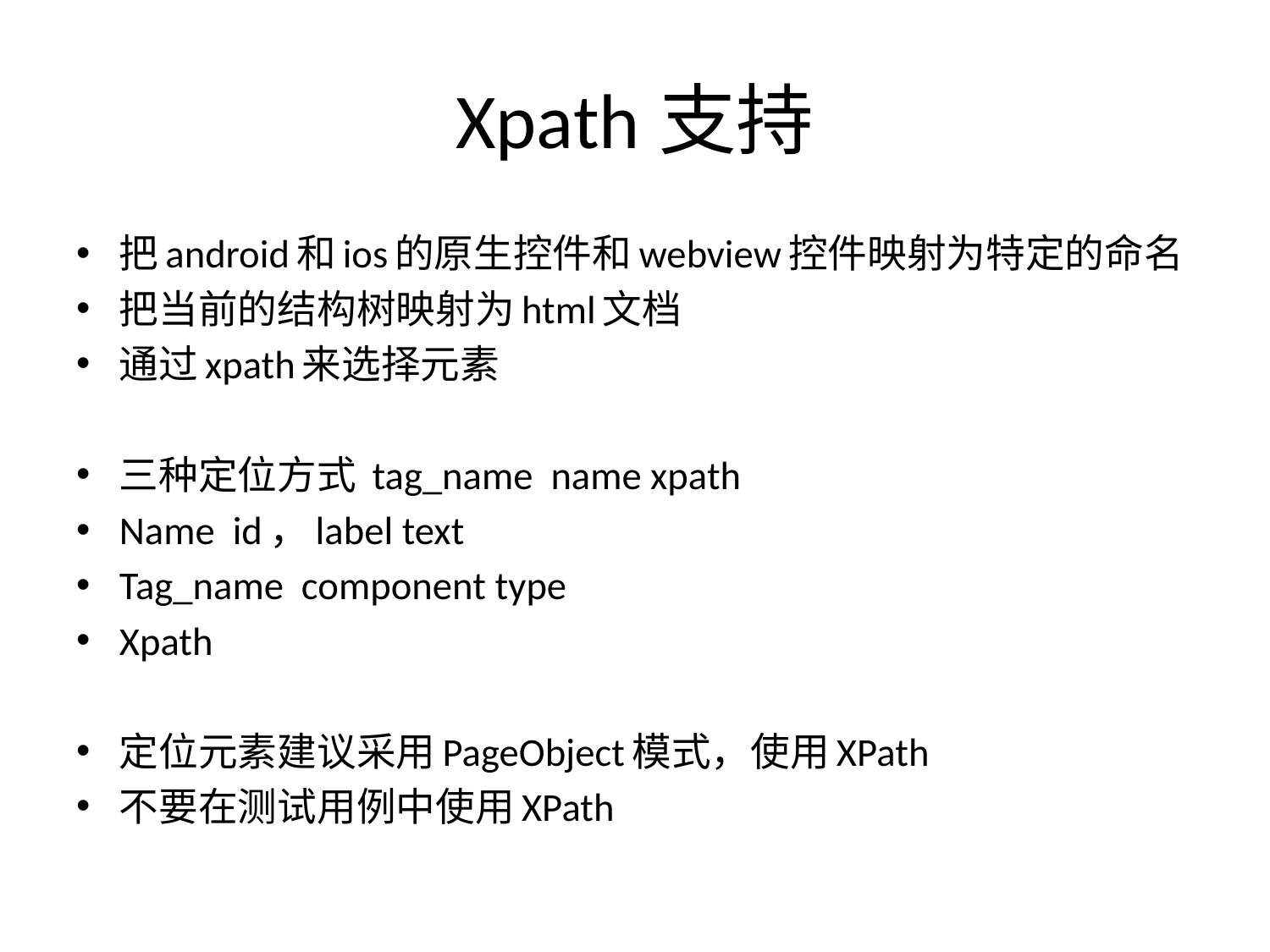

# Xpath支持
把android和ios的原生控件和webview控件映射为特定的命名
把当前的结构树映射为html文档
通过xpath来选择元素

三种定位方式 tag_name  name xpath
Name  id，label text
Tag_name  component type
Xpath

定位元素建议采用PageObject模式，使用XPath
不要在测试用例中使用XPath